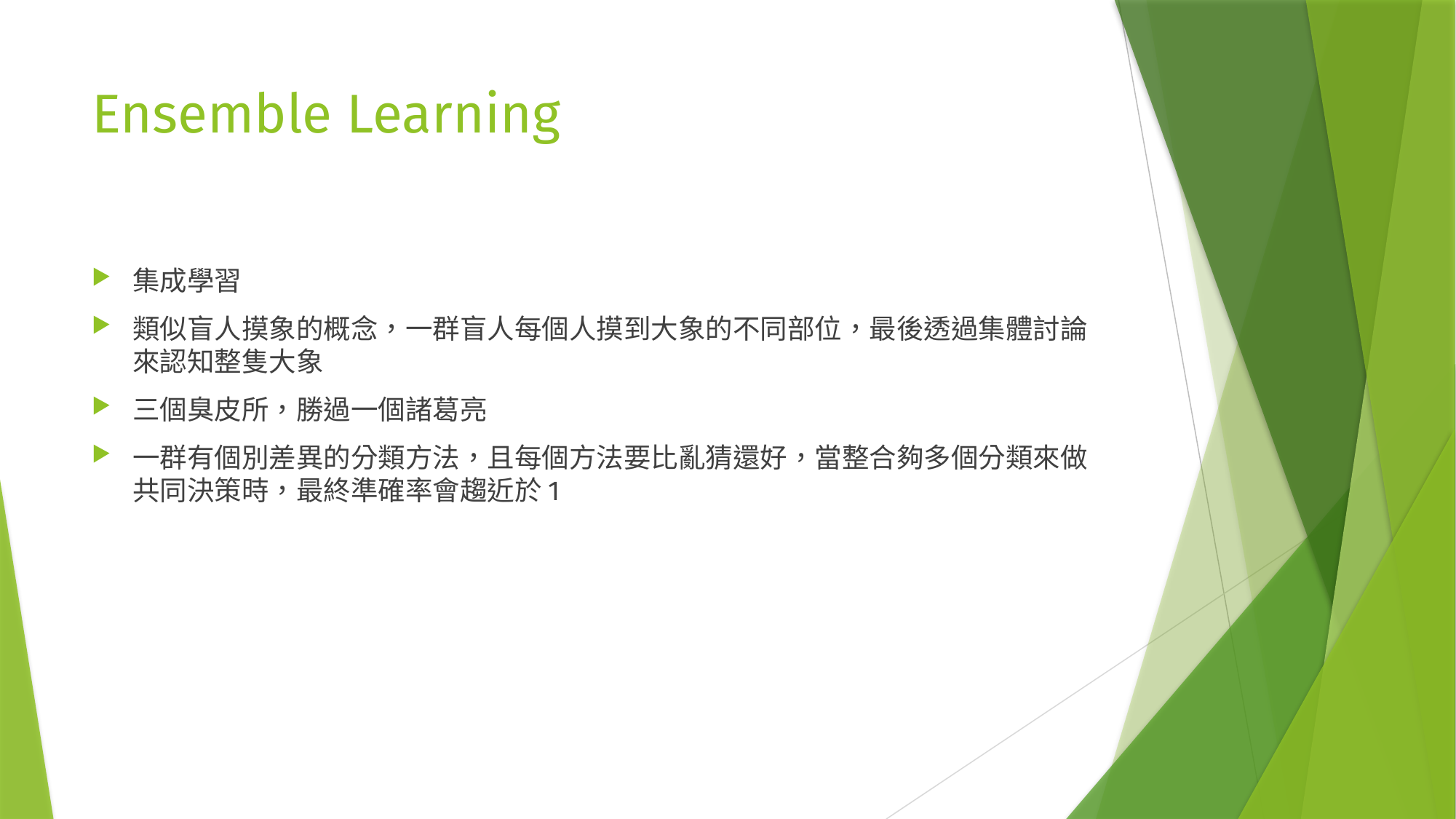

# Ensemble Learning
集成學習
類似盲人摸象的概念，一群盲人每個人摸到大象的不同部位，最後透過集體討論來認知整隻大象
三個臭皮所，勝過一個諸葛亮
一群有個別差異的分類方法，且每個方法要比亂猜還好，當整合夠多個分類來做共同決策時，最終準確率會趨近於1